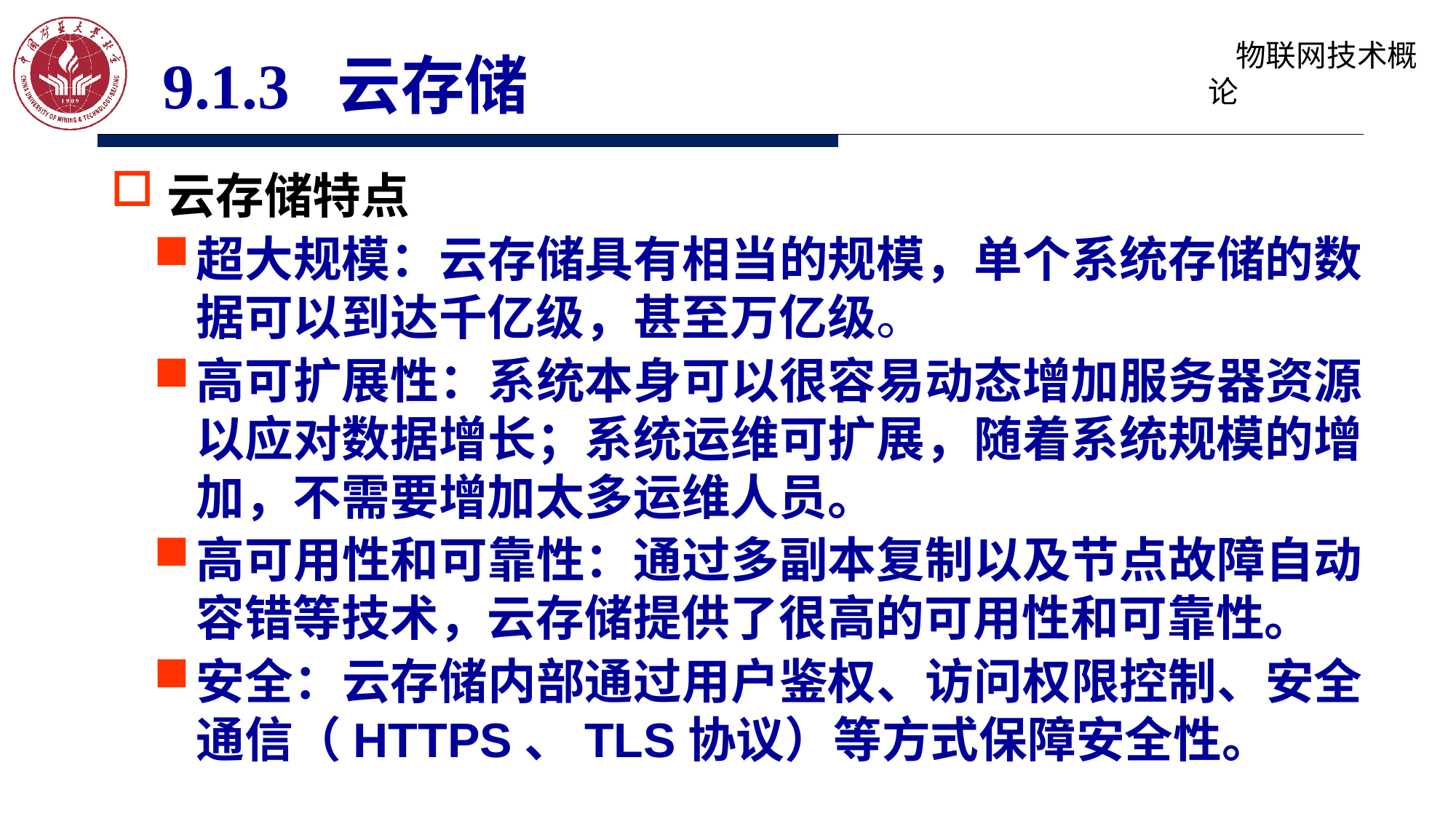

9.1.3  云存储
云存储特点
超大规模：云存储具有相当的规模，单个系统存储的数据可以到达千亿级，甚至万亿级。
高可扩展性：系统本身可以很容易动态增加服务器资源以应对数据增长；系统运维可扩展，随着系统规模的增加，不需要增加太多运维人员。
高可用性和可靠性：通过多副本复制以及节点故障自动容错等技术，云存储提供了很高的可用性和可靠性。
安全：云存储内部通过用户鉴权、访问权限控制、安全通信（HTTPS、TLS协议）等方式保障安全性。